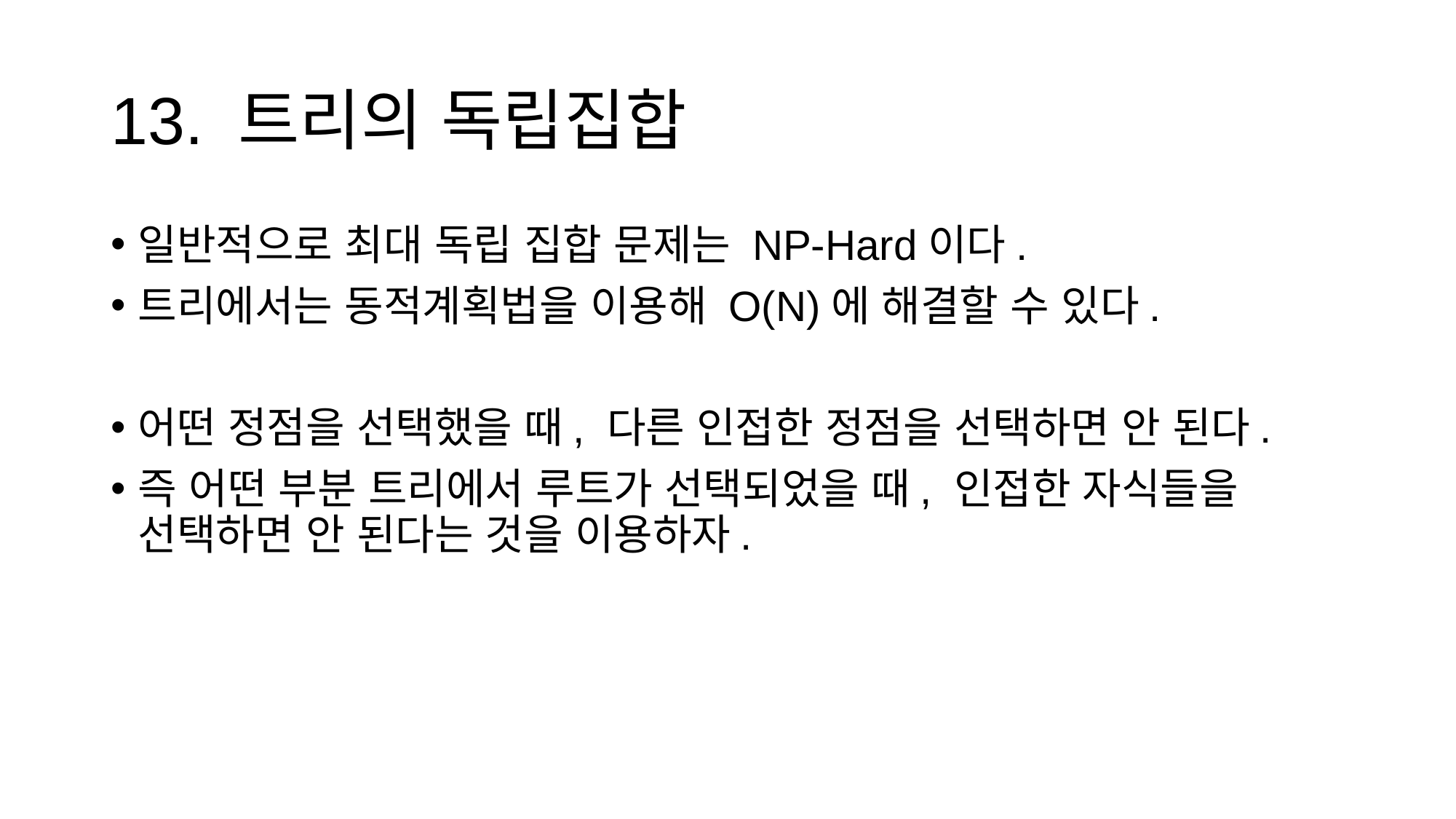

# 13. 트리의 독립집합
일반적으로 최대 독립 집합 문제는 NP-Hard이다.
트리에서는 동적계획법을 이용해 O(N)에 해결할 수 있다.

어떤 정점을 선택했을 때, 다른 인접한 정점을 선택하면 안 된다.
즉 어떤 부분 트리에서 루트가 선택되었을 때, 인접한 자식들을 선택하면 안 된다는 것을 이용하자.